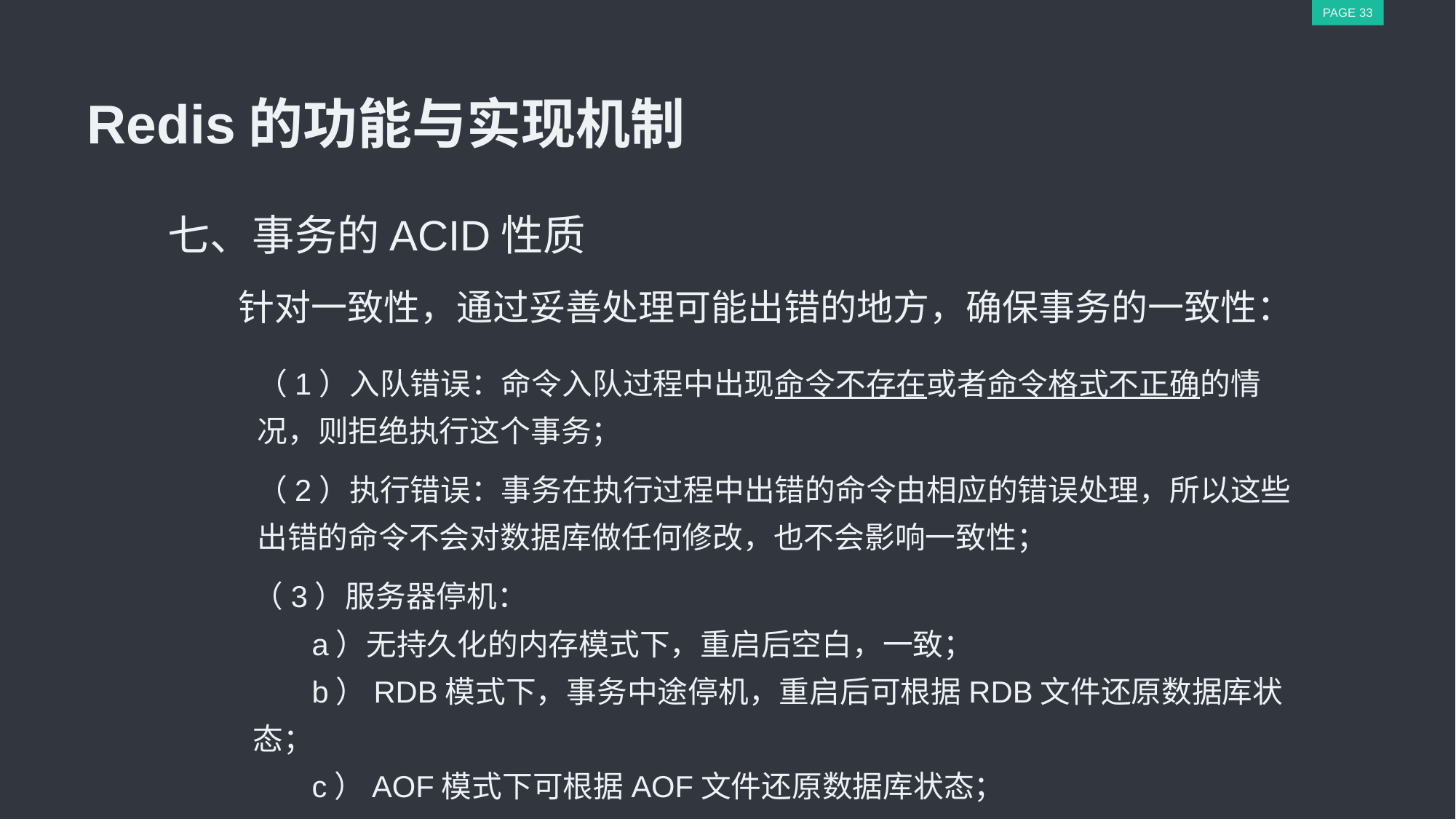

PAGE 33
Redis的功能与实现机制
七、事务的ACID性质
针对一致性，通过妥善处理可能出错的地方，确保事务的一致性：
（1）入队错误：命令入队过程中出现命令不存在或者命令格式不正确的情况，则拒绝执行这个事务；
（2）执行错误：事务在执行过程中出错的命令由相应的错误处理，所以这些出错的命令不会对数据库做任何修改，也不会影响一致性；
（3）服务器停机：
       a）无持久化的内存模式下，重启后空白，一致；
       b）RDB模式下，事务中途停机，重启后可根据RDB文件还原数据库状态；
       c）AOF模式下可根据AOF文件还原数据库状态；